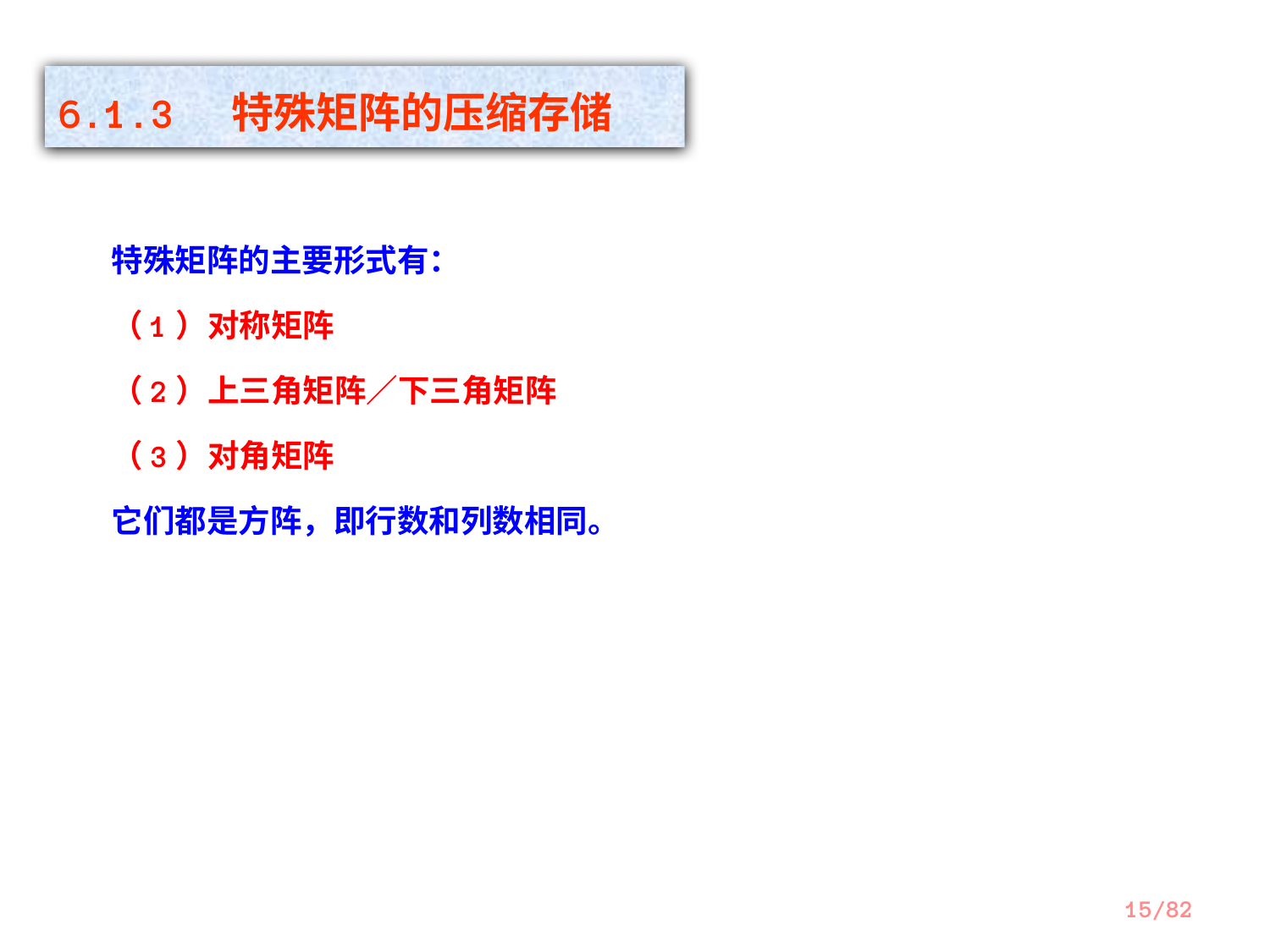

6.1.3  特殊矩阵的压缩存储
特殊矩阵的主要形式有：
（1）对称矩阵
（2）上三角矩阵／下三角矩阵
（3）对角矩阵
它们都是方阵，即行数和列数相同。
15/82